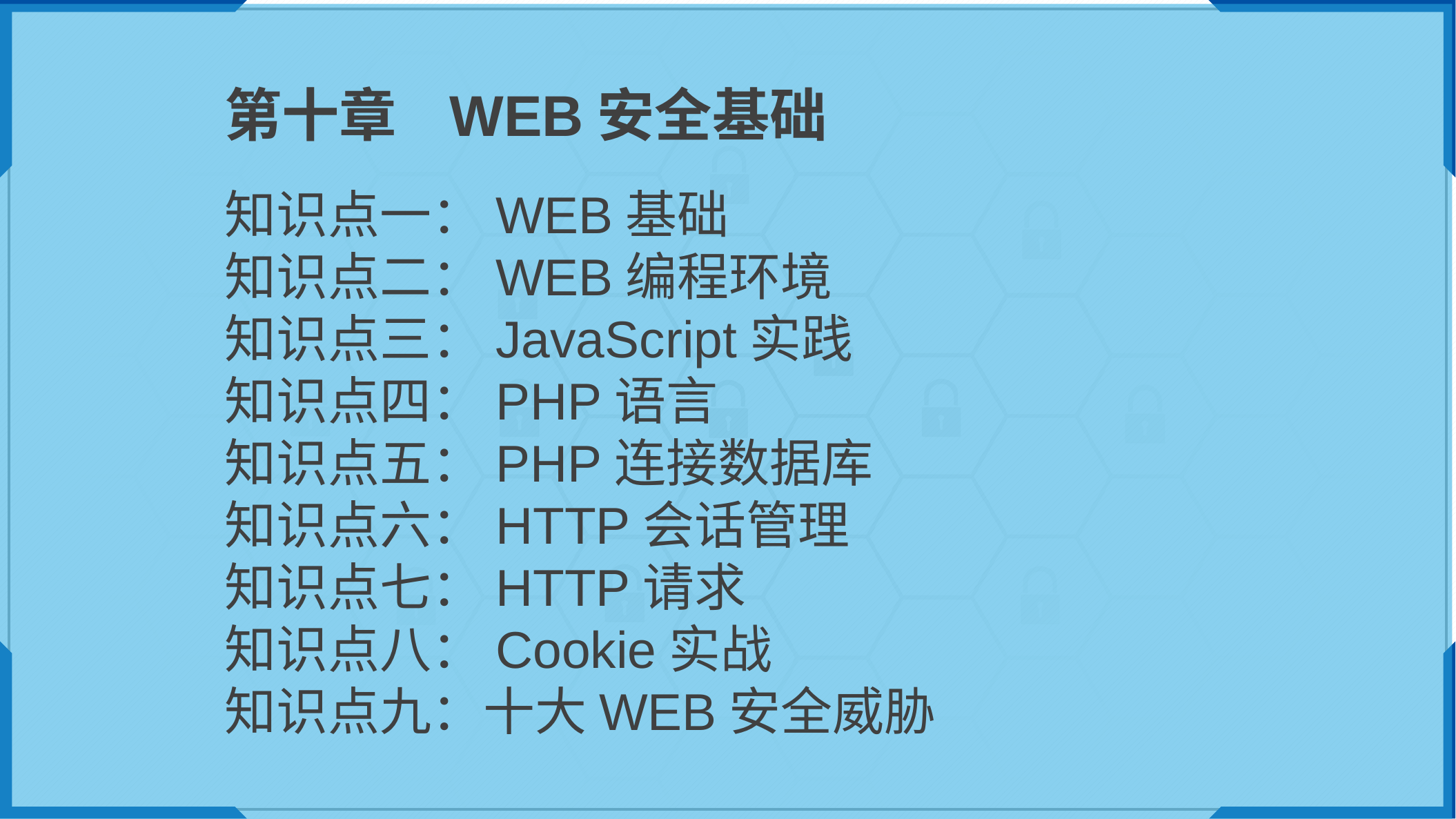

第十章   WEB安全基础

知识点一：WEB基础
知识点二：WEB编程环境
知识点三：JavaScript实践
知识点四：PHP语言
知识点五：PHP连接数据库
知识点六：HTTP会话管理
知识点七：HTTP请求
知识点八：Cookie实战
知识点九：十大WEB安全威胁